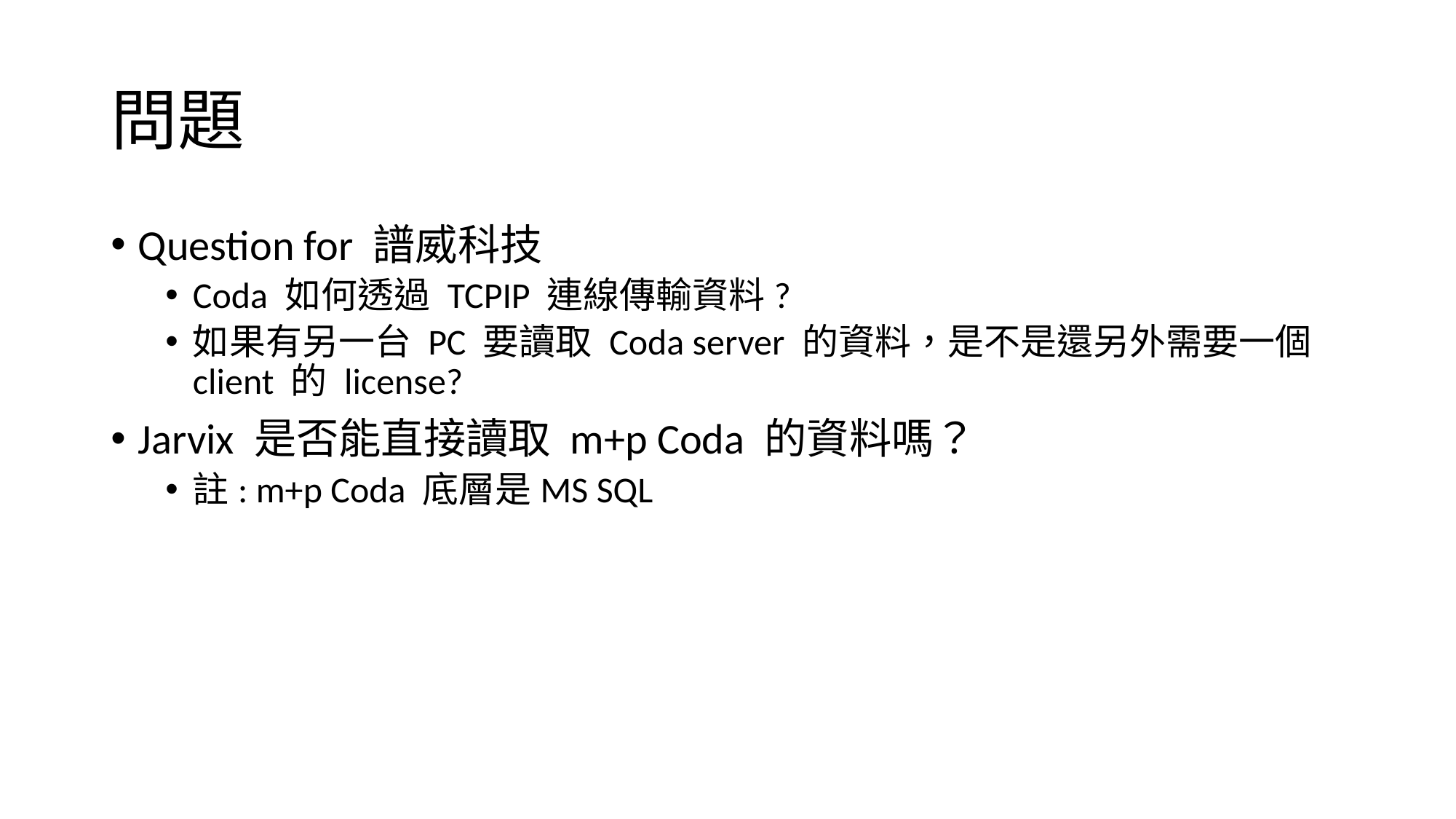

# 問題
Question for 譜威科技
Coda 如何透過 TCPIP 連線傳輸資料?
如果有另一台 PC 要讀取 Coda server 的資料，是不是還另外需要一個 client 的 license?
Jarvix 是否能直接讀取 m+p Coda 的資料嗎？
註: m+p Coda 底層是MS SQL